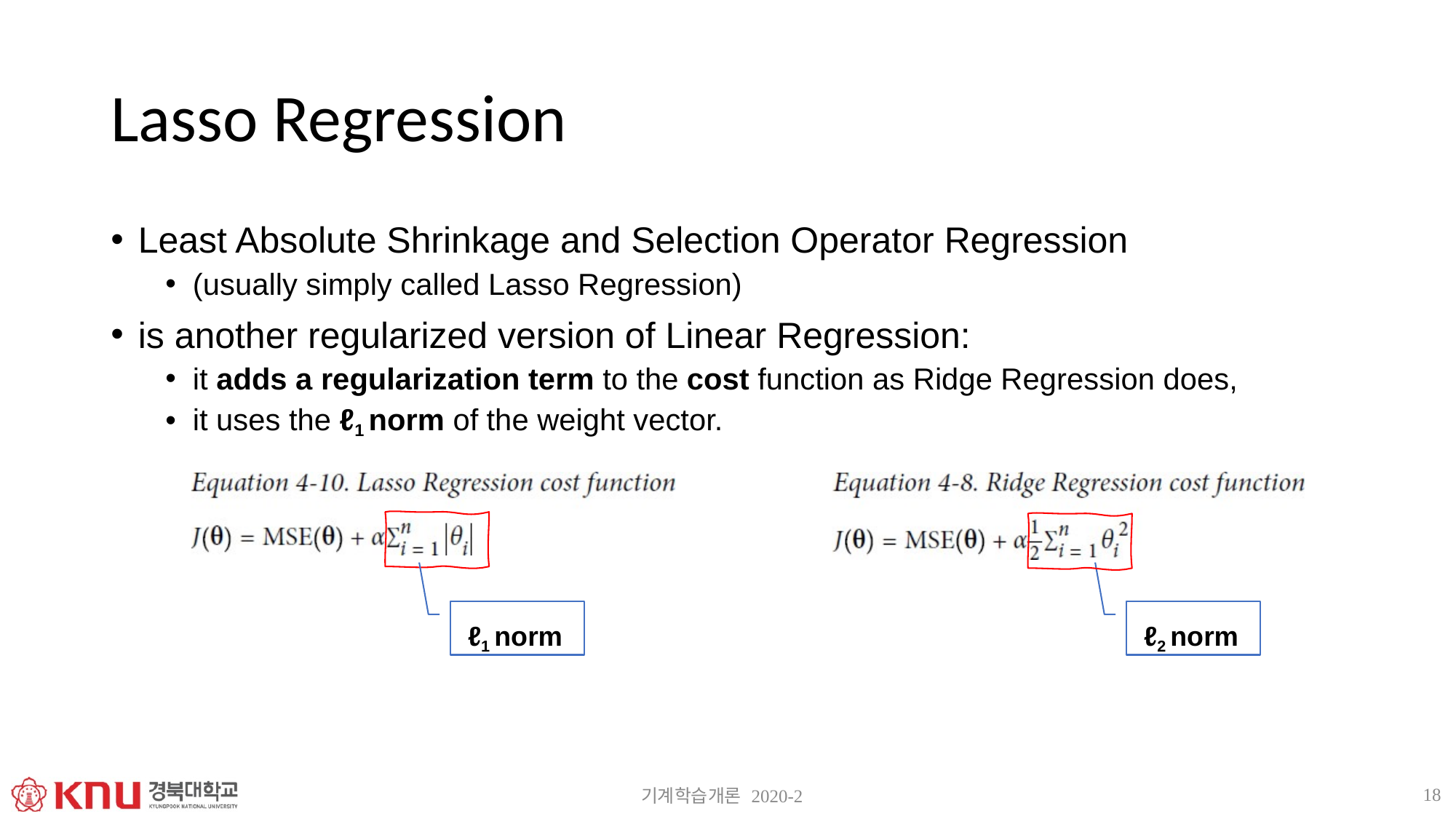

# Lasso Regression
Least Absolute Shrinkage and Selection Operator Regression
(usually simply called Lasso Regression)
is another regularized version of Linear Regression:
it adds a regularization term to the cost function as Ridge Regression does,
it uses the ℓ1 norm of the weight vector.

ℓ1 norm
ℓ2 norm
18
기계학습개론 2020-2